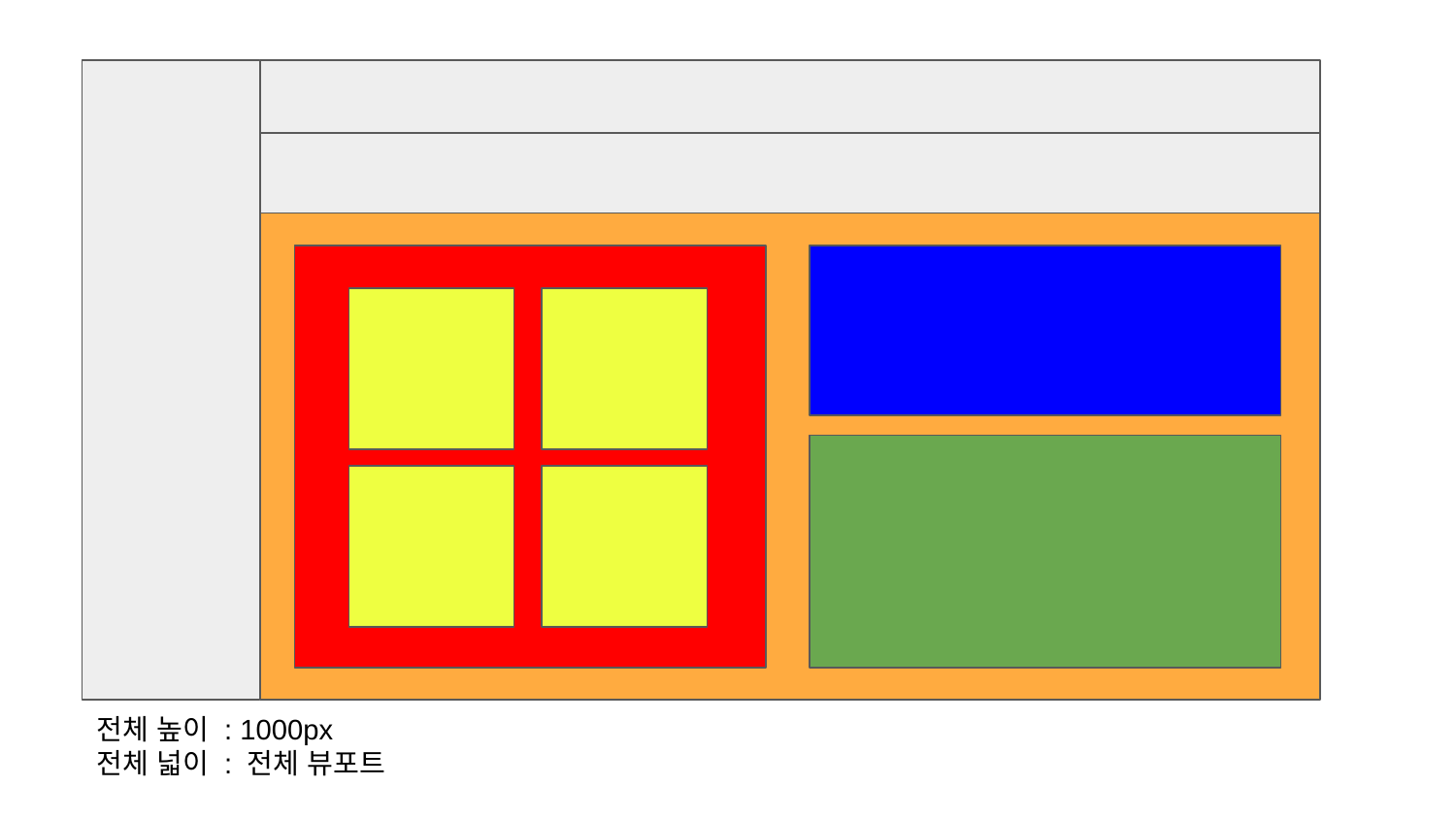

전체 높이 : 1000px
전체 넓이 : 전체 뷰포트